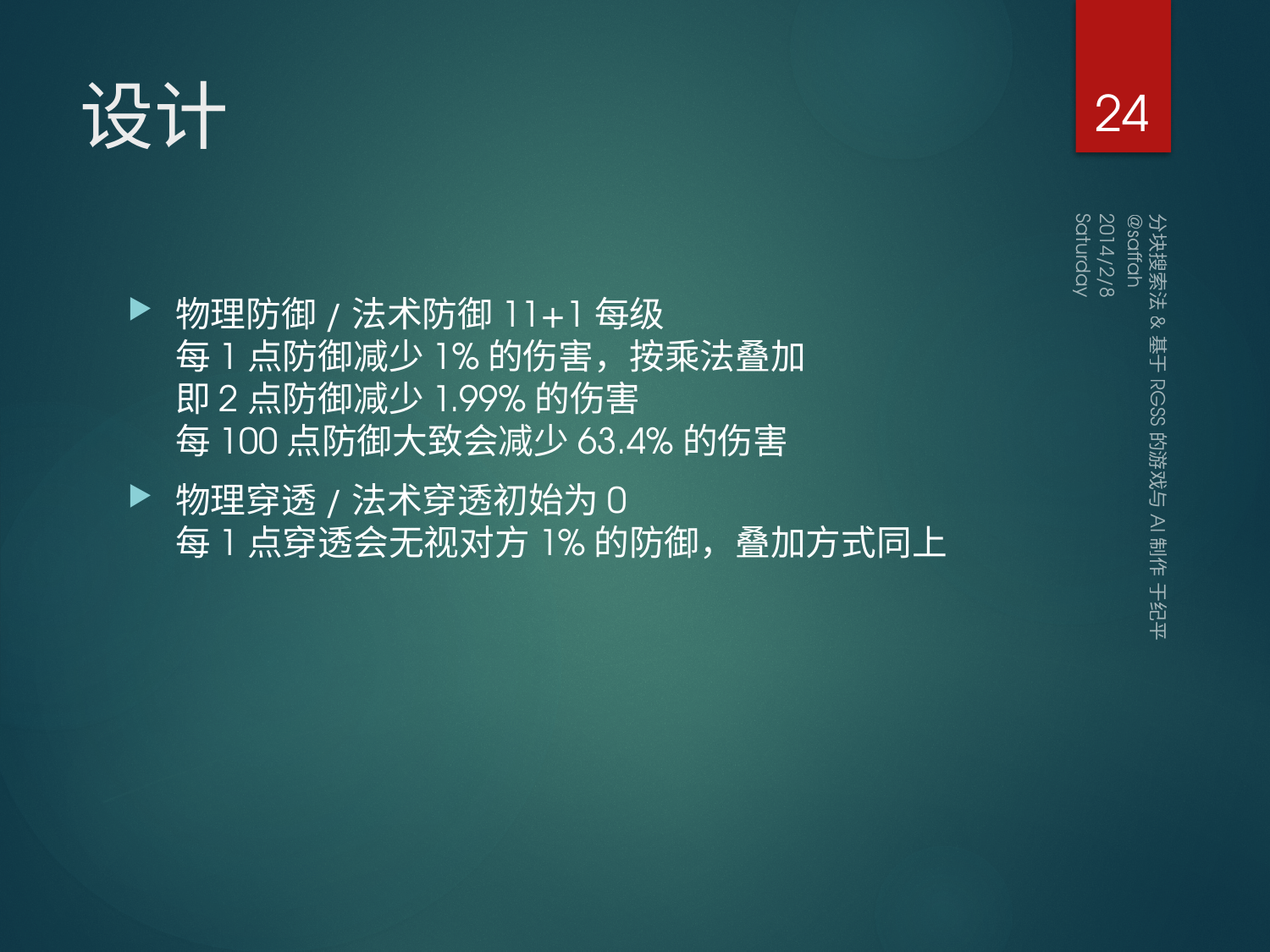

24
# 设计
2014/2/8 Saturday
物理防御/法术防御11+1每级
每1点防御减少1%的伤害，按乘法叠加
即2点防御减少1.99%的伤害
每100点防御大致会减少63.4%的伤害
物理穿透/法术穿透初始为0
每1点穿透会无视对方1%的防御，叠加方式同上
分块搜索法&基于RGSS的游戏与AI制作 于纪平 @saffah